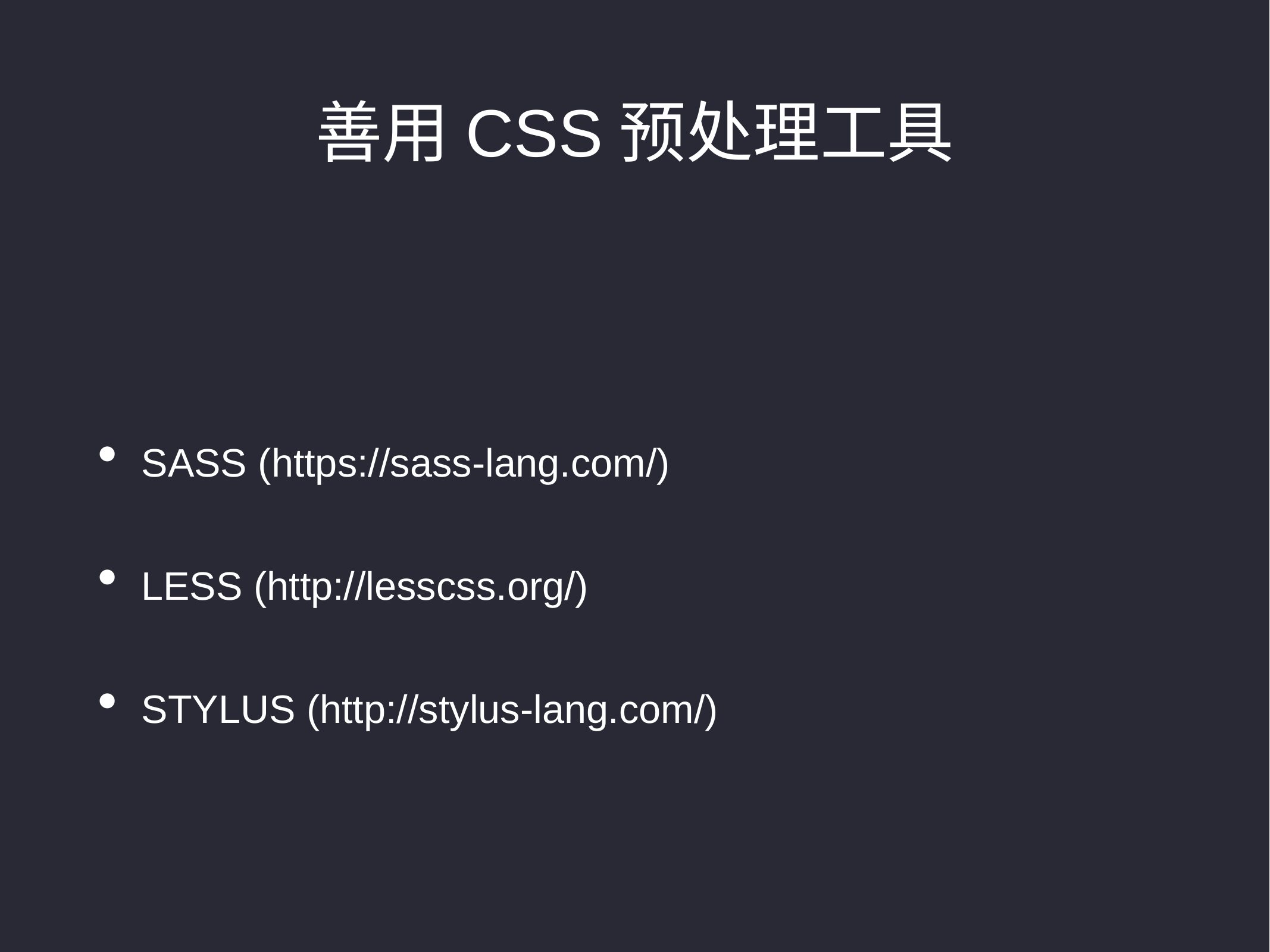

# 善用CSS预处理工具
SASS (https://sass-lang.com/)
LESS (http://lesscss.org/)
STYLUS (http://stylus-lang.com/)